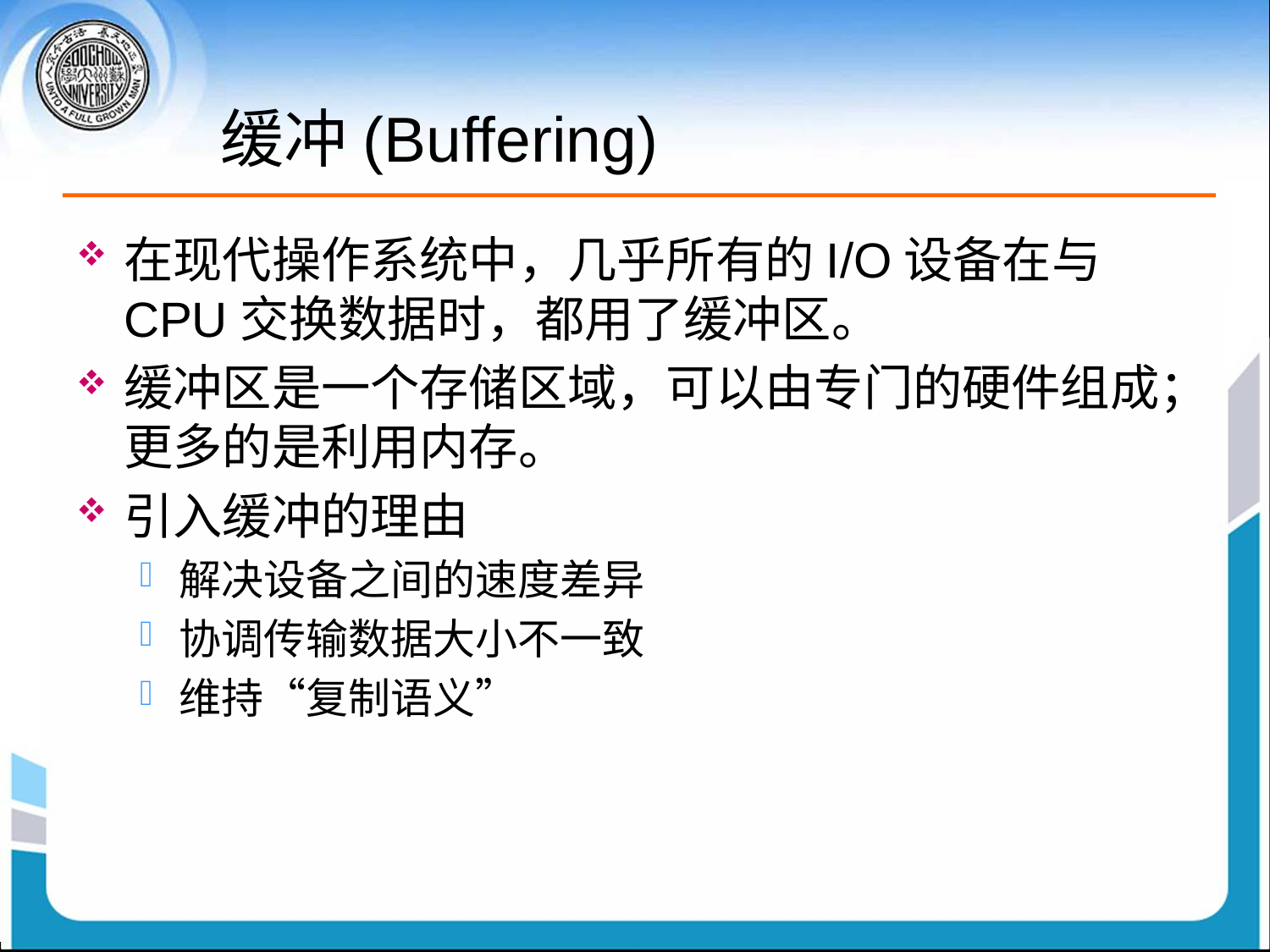

# 缓冲(Buffering)
在现代操作系统中，几乎所有的I/O设备在与CPU交换数据时，都用了缓冲区。
缓冲区是一个存储区域，可以由专门的硬件组成；更多的是利用内存。
引入缓冲的理由
解决设备之间的速度差异
协调传输数据大小不一致
维持“复制语义”